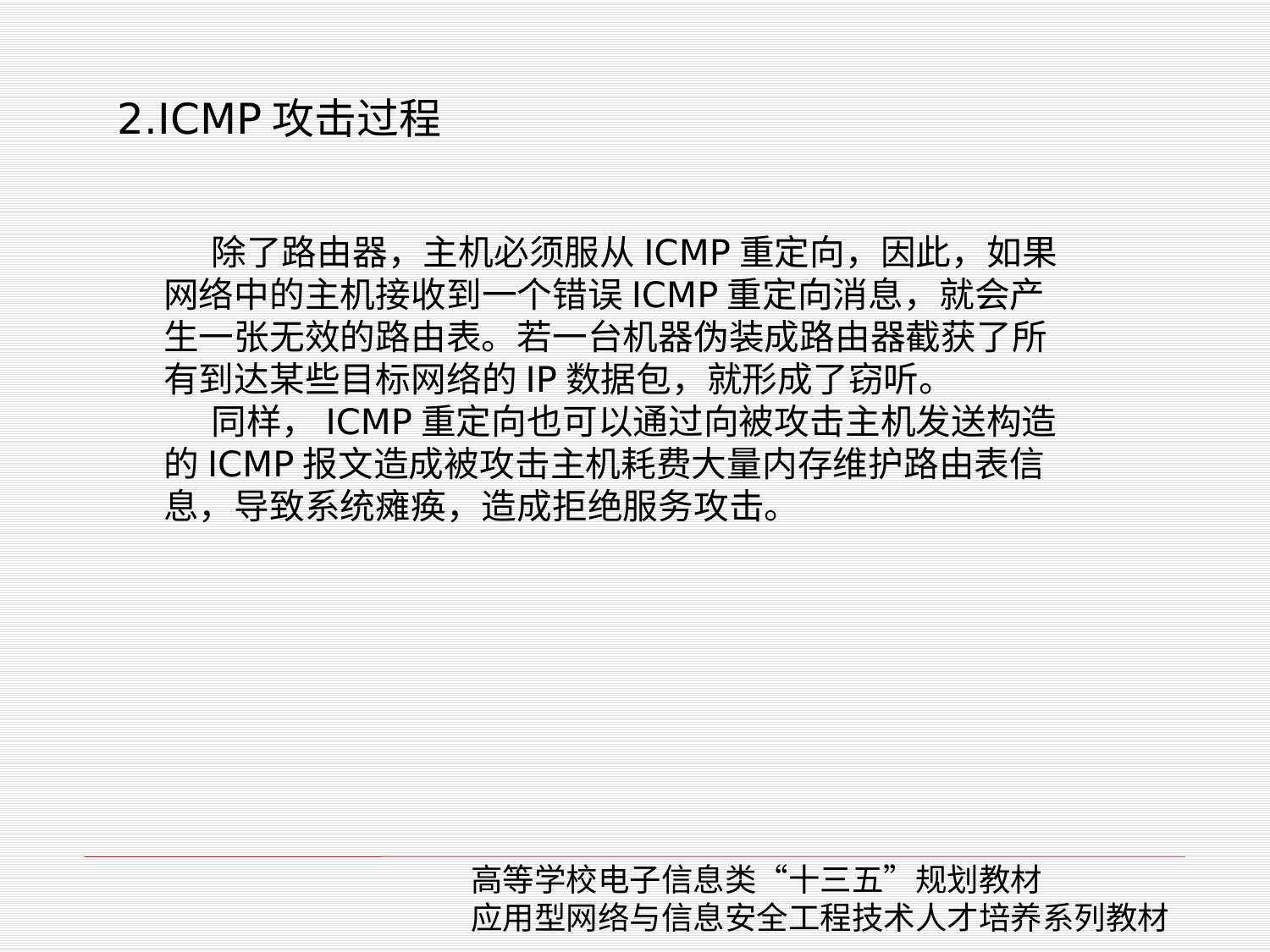

2.ICMP攻击过程
     除了路由器，主机必须服从ICMP重定向，因此，如果网络中的主机接收到一个错误ICMP重定向消息，就会产生一张无效的路由表。若一台机器伪装成路由器截获了所有到达某些目标网络的IP数据包，就形成了窃听。
     同样，ICMP重定向也可以通过向被攻击主机发送构造的ICMP报文造成被攻击主机耗费大量内存维护路由表信息，导致系统瘫痪，造成拒绝服务攻击。

高等学校电子信息类“十三五”规划教材
应用型网络与信息安全工程技术人才培养系列教材